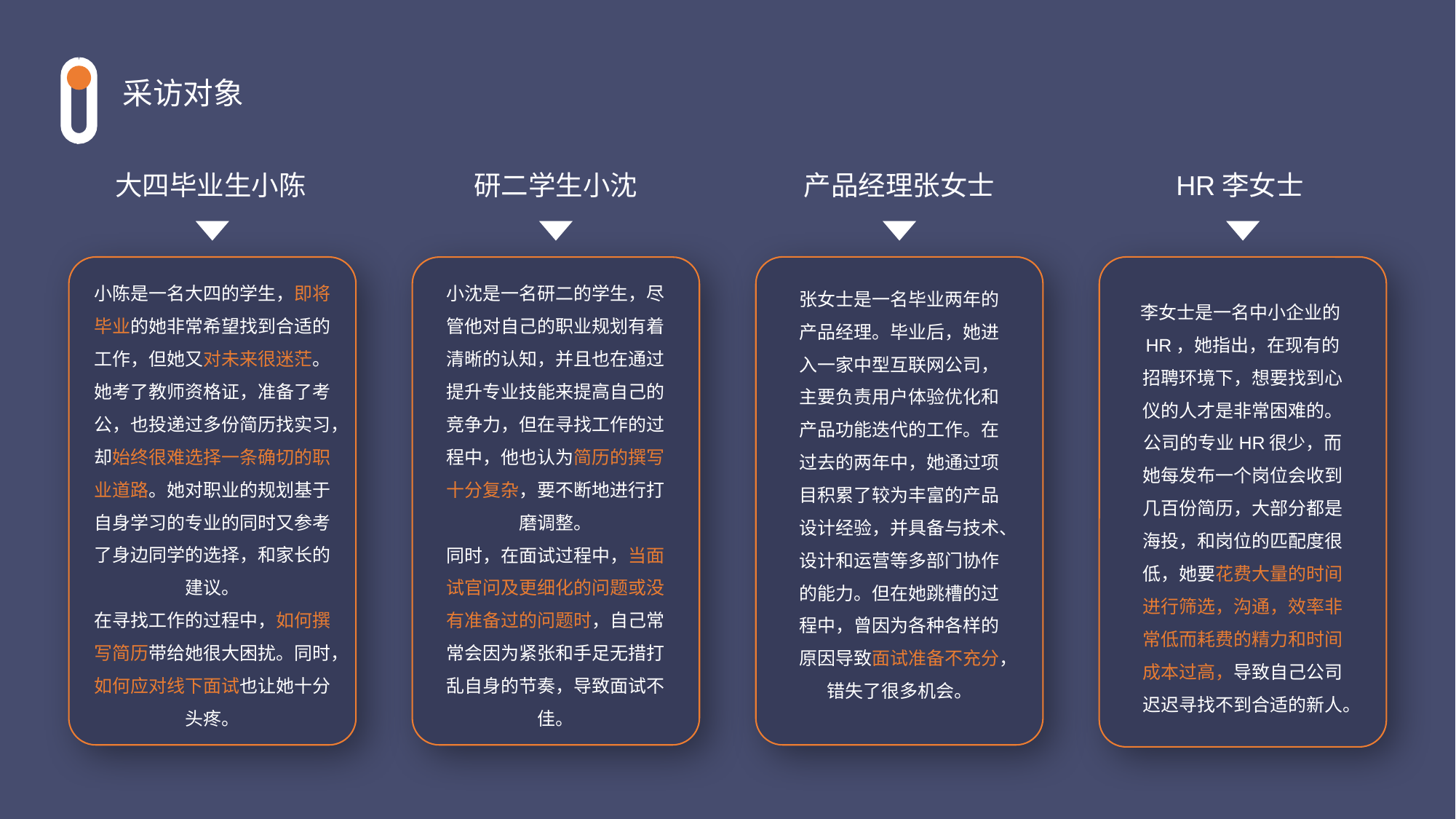

采访对象

大四毕业生小陈
研二学生小沈
产品经理张女士
HR李女士

小陈是一名大四的学生，即将毕业的她非常希望找到合适的工作，但她又对未来很迷茫。
她考了教师资格证，准备了考公，也投递过多份简历找实习，却始终很难选择一条确切的职业道路。她对职业的规划基于自身学习的专业的同时又参考了身边同学的选择，和家长的建议。
在寻找工作的过程中，如何撰写简历带给她很大困扰。同时，如何应对线下面试也让她十分头疼。
小沈是一名研二的学生，尽管他对自己的职业规划有着清晰的认知，并且也在通过提升专业技能来提高自己的竞争力，但在寻找工作的过 程中，他也认为简历的撰写十分复杂，要不断地进行打磨调整。
同时，在面试过程中，当面试官问及更细化的问题或没有准备过的问题时，自己常常会因为紧张和手足无措打乱自身的节奏，导致面试不佳。
张女士是一名毕业两年的产品经理。毕业后，她进入一家中型互联网公司，主要负责用户体验优化和产品功能迭代的工作。在过去的两年中，她通过项目积累了较为丰富的产品设计经验，并具备与技术、设计和运营等多部门协作的能力。但在她跳槽的过程中，曾因为各种各样的原因导致面试准备不充分，错失了很多机会。
李女士是一名中小企业的HR，她指出，在现有的招聘环境下，想要找到心仪的人才是非常困难的。
公司的专业HR很少，而她每发布一个岗位会收到几百份简历，大部分都是海投，和岗位的匹配度很低，她要花费大量的时间进行筛选，沟通，效率非常低而耗费的精力和时间成本过高，导致自己公司迟迟寻找不到合适的新人。